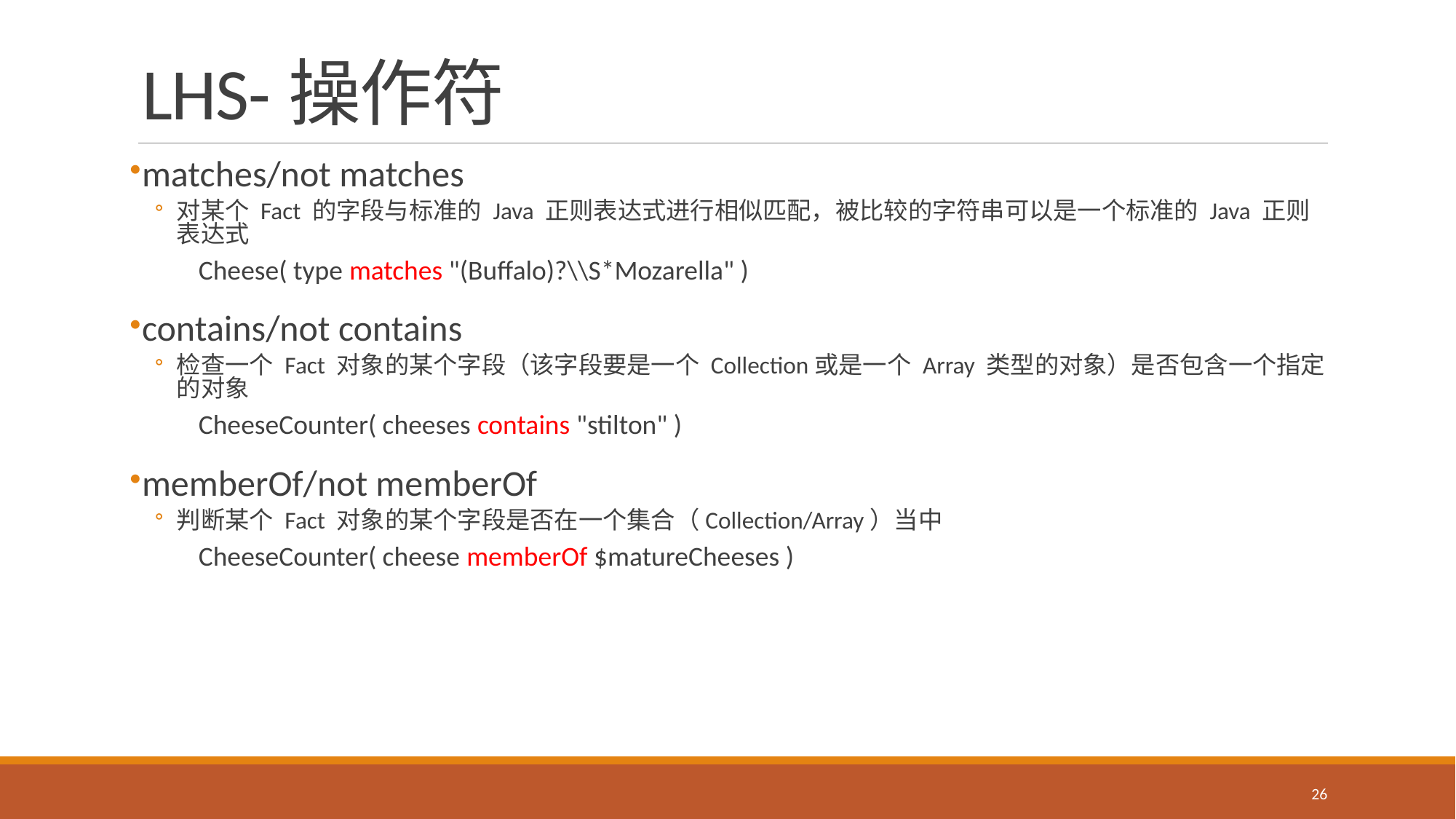

# LHS-操作符
matches/not matches
对某个 Fact 的字段与标准的 Java 正则表达式进行相似匹配，被比较的字符串可以是一个标准的 Java 正则表达式
	Cheese( type matches "(Buffalo)?\\S*Mozarella" )
contains/not contains
检查一个 Fact 对象的某个字段（该字段要是一个 Collection或是一个 Array 类型的对象）是否包含一个指定的对象
	CheeseCounter( cheeses contains "stilton" )
memberOf/not memberOf
判断某个 Fact 对象的某个字段是否在一个集合（Collection/Array）当中
	CheeseCounter( cheese memberOf $matureCheeses )

26